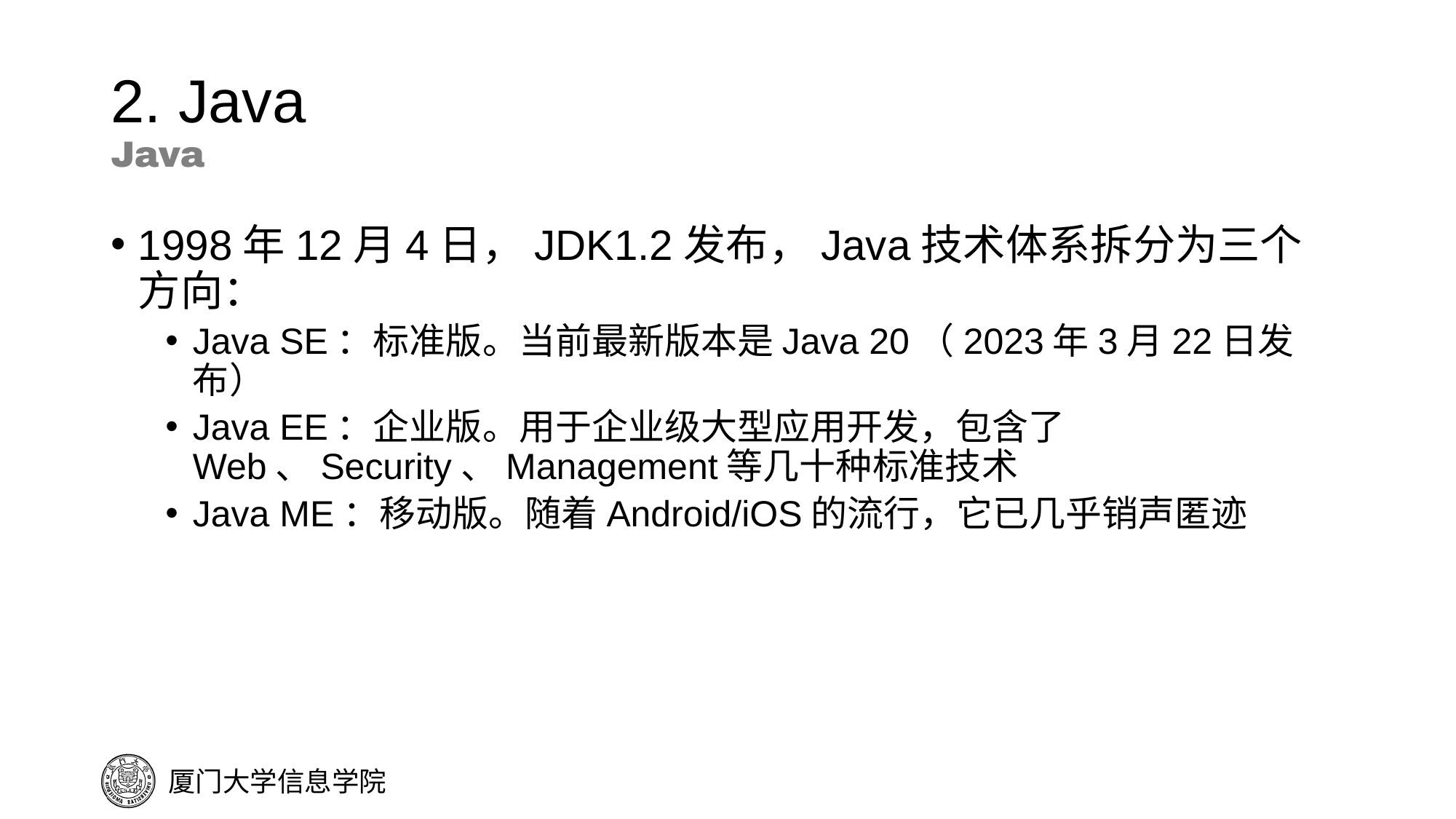

# 2. Java Java
1998年12月4日，JDK1.2发布，Java技术体系拆分为三个方向：
Java SE：标准版。当前最新版本是Java 20（2023年3月22日发布）
Java EE：企业版。用于企业级大型应用开发，包含了Web、Security、Management等几十种标准技术
Java ME：移动版。随着Android/iOS的流行，它已几乎销声匿迹